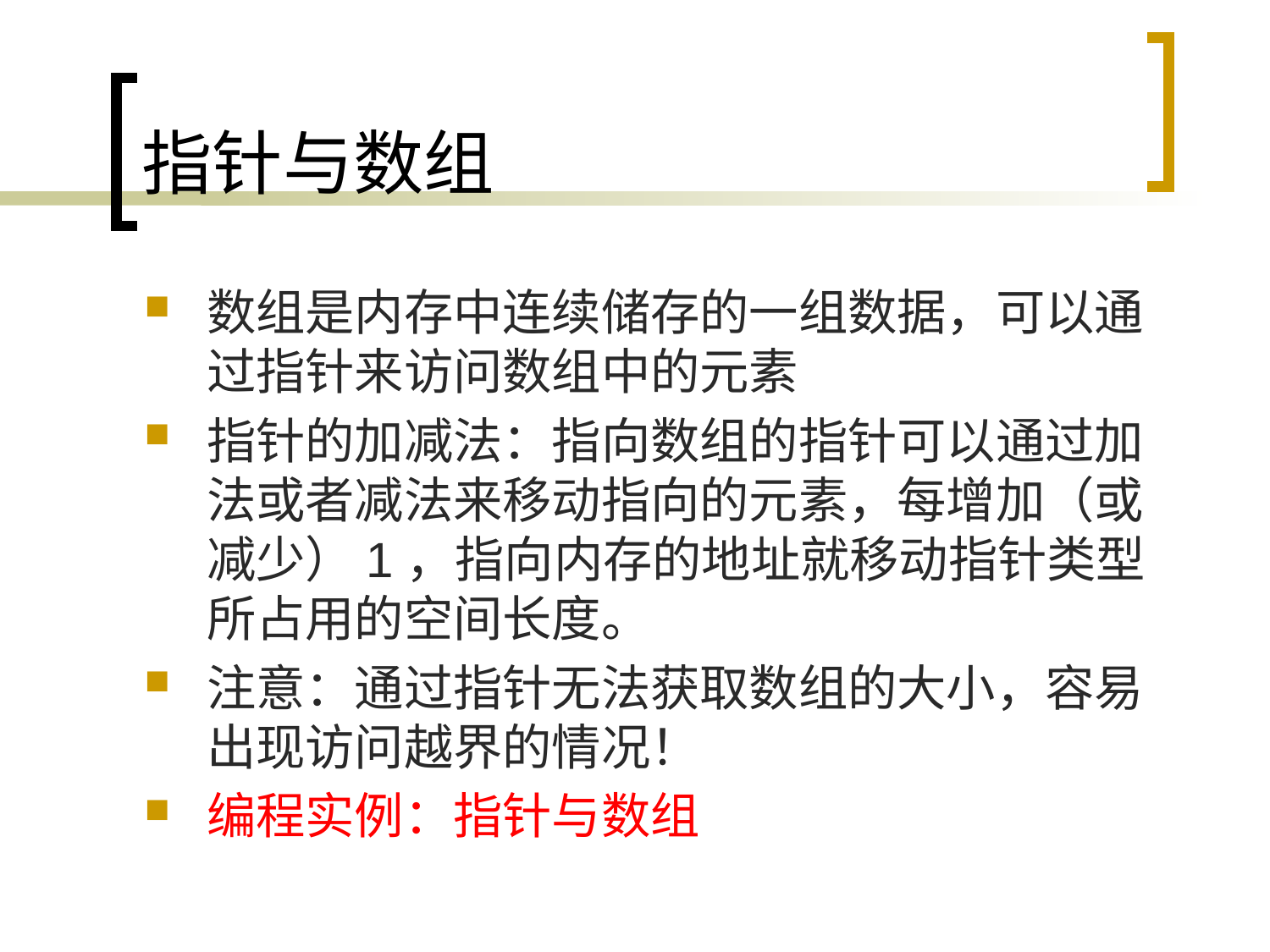

# 指针与数组
数组是内存中连续储存的一组数据，可以通过指针来访问数组中的元素
指针的加减法：指向数组的指针可以通过加法或者减法来移动指向的元素，每增加（或减少）1，指向内存的地址就移动指针类型所占用的空间长度。
注意：通过指针无法获取数组的大小，容易出现访问越界的情况！
编程实例：指针与数组